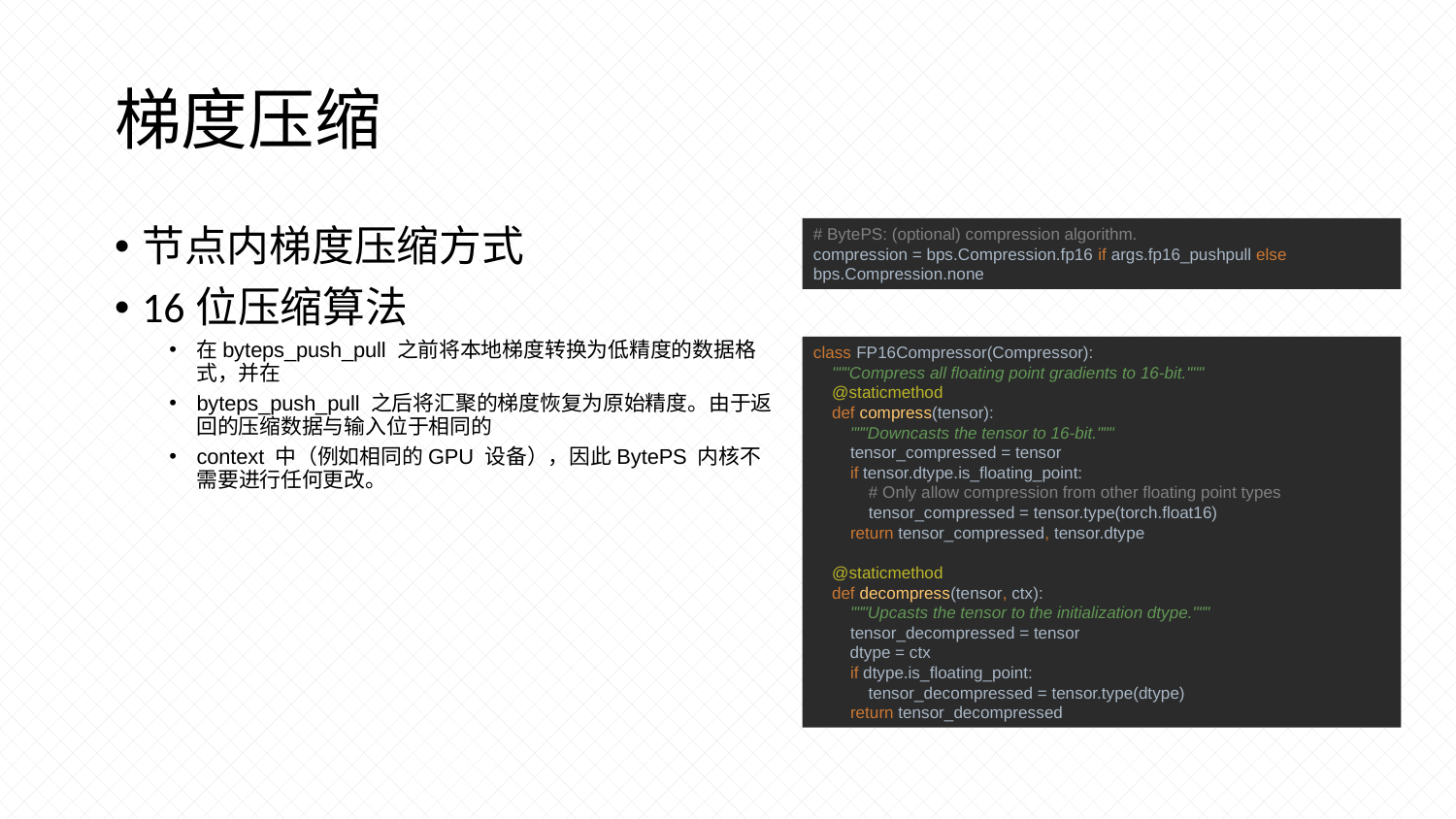

# 梯度压缩
节点内梯度压缩方式
16位压缩算法
在byteps_push_pull 之前将本地梯度转换为低精度的数据格式，并在
byteps_push_pull 之后将汇聚的梯度恢复为原始精度。由于返回的压缩数据与输入位于相同的
context 中（例如相同的GPU 设备），因此BytePS 内核不需要进行任何更改。
# BytePS: (optional) compression algorithm. compression = bps.Compression.fp16 if args.fp16_pushpull else bps.Compression.none
class FP16Compressor(Compressor):
    """Compress all floating point gradients to 16-bit."""
    @staticmethod
    def compress(tensor):
        """Downcasts the tensor to 16-bit."""
        tensor_compressed = tensor
        if tensor.dtype.is_floating_point:
            # Only allow compression from other floating point types
            tensor_compressed = tensor.type(torch.float16)
        return tensor_compressed, tensor.dtype
    @staticmethod
    def decompress(tensor, ctx):
        """Upcasts the tensor to the initialization dtype."""
        tensor_decompressed = tensor
        dtype = ctx
        if dtype.is_floating_point:
            tensor_decompressed = tensor.type(dtype)
        return tensor_decompressed